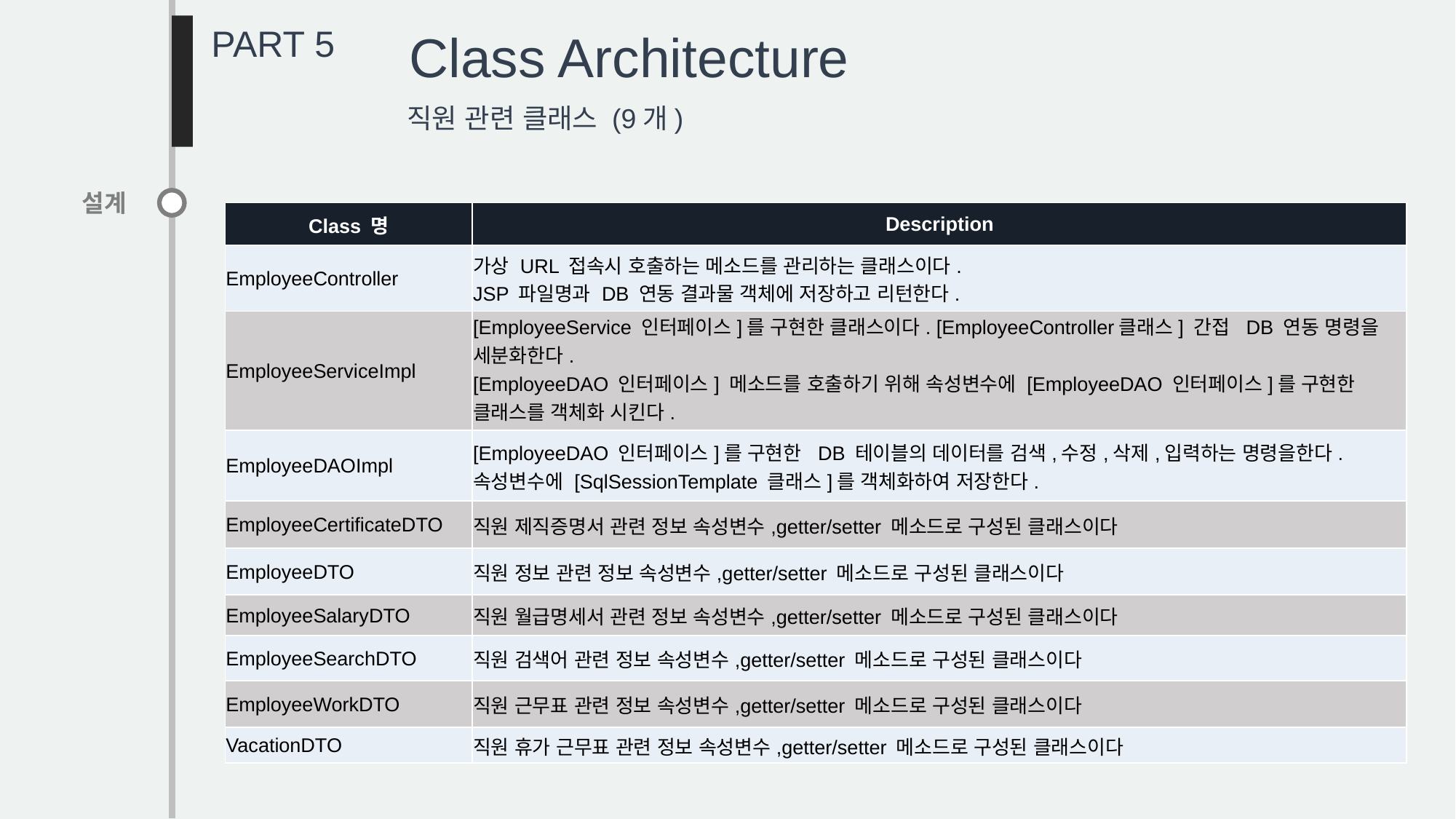

PART 5
Class Architecture
직원 관련 클래스 (9개)
설계

| Class 명 | Description |
| --- | --- |
| EmployeeController | 가상 URL 접속시 호출하는 메소드를 관리하는 클래스이다. JSP 파일명과 DB 연동 결과물 객체에 저장하고 리턴한다. |
| EmployeeServiceImpl | [EmployeeService 인터페이스]를 구현한 클래스이다. [EmployeeController클래스] 간접 DB 연동 명령을 세분화한다. [EmployeeDAO 인터페이스] 메소드를 호출하기 위해 속성변수에 [EmployeeDAO 인터페이스]를 구현한 클래스를 객체화 시킨다. |
| EmployeeDAOImpl | [EmployeeDAO 인터페이스]를 구현한 DB 테이블의 데이터를 검색,수정,삭제,입력하는 명령을한다. 속성변수에 [SqlSessionTemplate 클래스]를 객체화하여 저장한다. |
| EmployeeCertificateDTO | 직원 제직증명서 관련 정보 속성변수,getter/setter 메소드로 구성된 클래스이다 |
| EmployeeDTO | 직원 정보 관련 정보 속성변수,getter/setter 메소드로 구성된 클래스이다 |
| EmployeeSalaryDTO | 직원 월급명세서 관련 정보 속성변수,getter/setter 메소드로 구성된 클래스이다 |
| EmployeeSearchDTO | 직원 검색어 관련 정보 속성변수,getter/setter 메소드로 구성된 클래스이다 |
| EmployeeWorkDTO | 직원 근무표 관련 정보 속성변수,getter/setter 메소드로 구성된 클래스이다 |
| VacationDTO | 직원 휴가 근무표 관련 정보 속성변수,getter/setter 메소드로 구성된 클래스이다 |